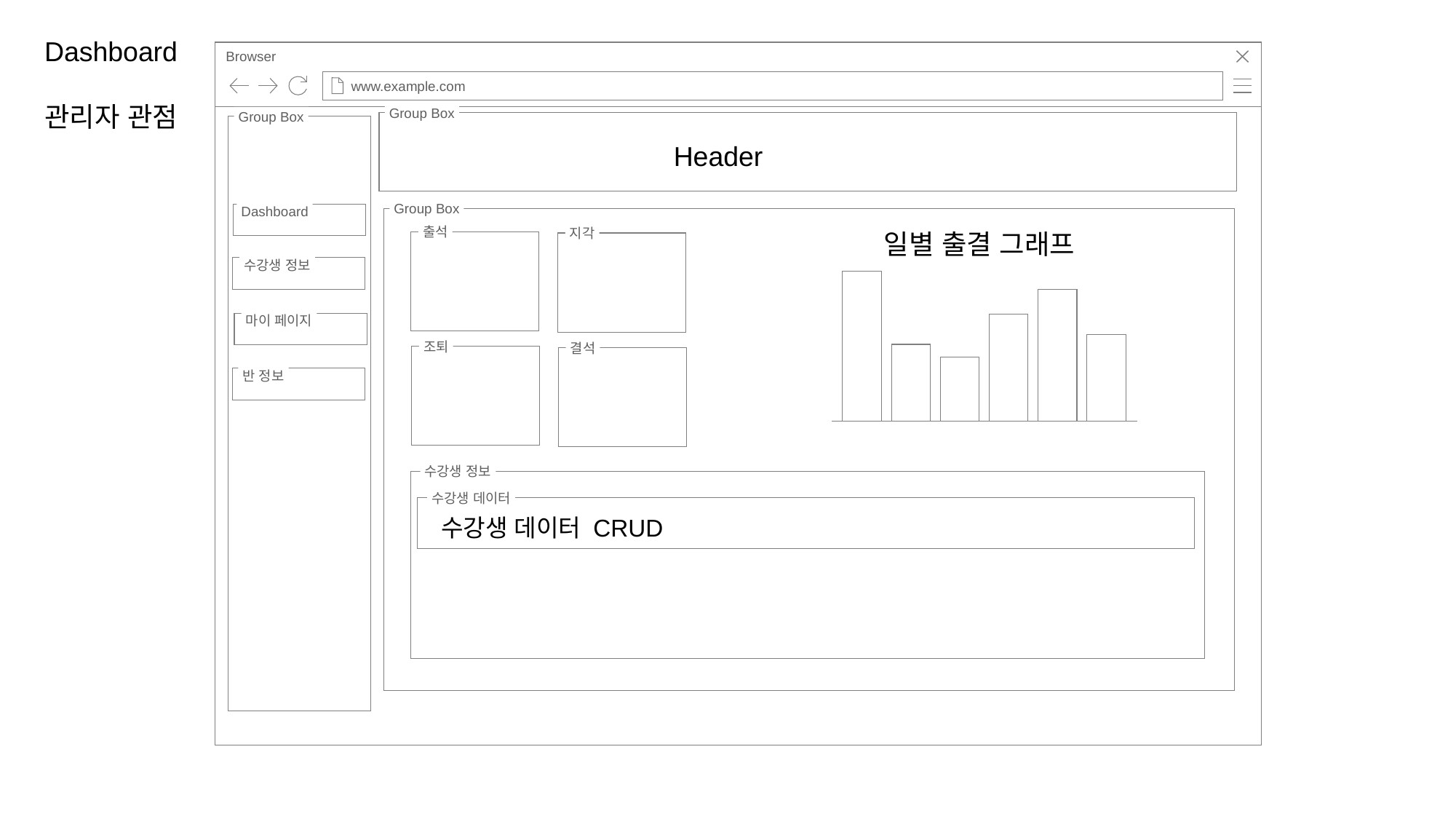

Dashboard

관리자 관점
Browser

www.example.com

Group Box

Group Box

Dashboard

수강생 정보

마이 페이지

반 정보

nav
Header
Group Box

일별 출결 그래프
출석

지각

조퇴

결석

수강생 정보

수강생 데이터

수강생 데이터 CRUD